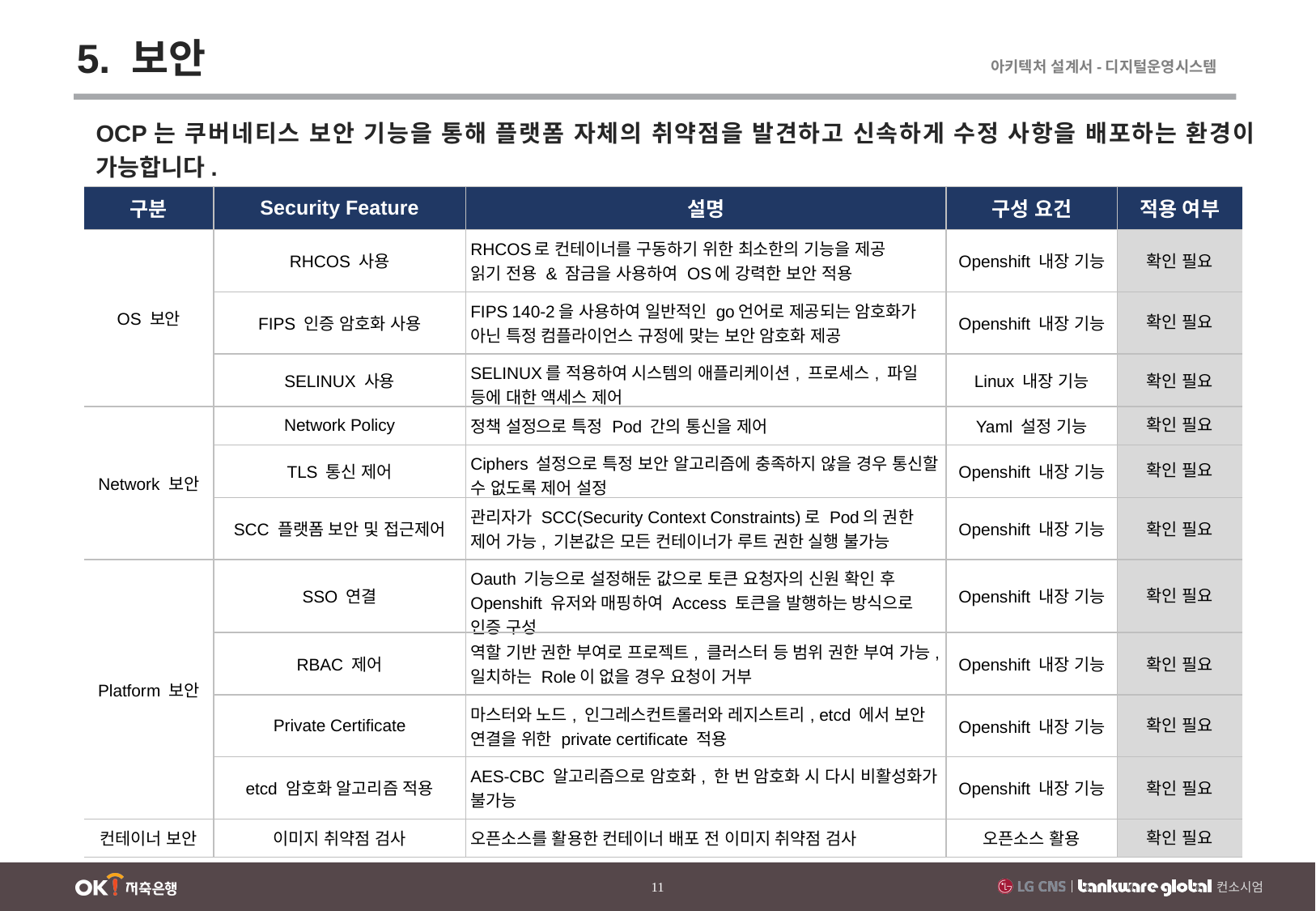

5. 보안
OCP는 쿠버네티스 보안 기능을 통해 플랫폼 자체의 취약점을 발견하고 신속하게 수정 사항을 배포하는 환경이 가능합니다.
| 구분 | Security Feature | 설명 | 구성 요건 | 적용 여부 |
| --- | --- | --- | --- | --- |
| OS 보안 | RHCOS 사용 | RHCOS로 컨테이너를 구동하기 위한 최소한의 기능을 제공 읽기 전용 & 잠금을 사용하여 OS에 강력한 보안 적용 | Openshift 내장 기능 | 확인 필요 |
|  | FIPS 인증 암호화 사용 | FIPS 140-2을 사용하여 일반적인 go언어로 제공되는 암호화가 아닌 특정 컴플라이언스 규정에 맞는 보안 암호화 제공 | Openshift 내장 기능 | 확인 필요 |
|  | SELINUX 사용 | SELINUX를 적용하여 시스템의 애플리케이션, 프로세스, 파일 등에 대한 액세스 제어 | Linux 내장 기능 | 확인 필요 |
| Network 보안 | Network Policy | 정책 설정으로 특정 Pod 간의 통신을 제어 | Yaml 설정 기능 | 확인 필요 |
|  | TLS 통신 제어 | Ciphers 설정으로 특정 보안 알고리즘에 충족하지 않을 경우 통신할 수 없도록 제어 설정 | Openshift 내장 기능 | 확인 필요 |
|  | SCC 플랫폼 보안 및 접근제어 | 관리자가 SCC(Security Context Constraints)로 Pod의 권한 제어 가능, 기본값은 모든 컨테이너가 루트 권한 실행 불가능 | Openshift 내장 기능 | 확인 필요 |
| Platform 보안 | SSO 연결 | Oauth 기능으로 설정해둔 값으로 토큰 요청자의 신원 확인 후 Openshift 유저와 매핑하여 Access 토큰을 발행하는 방식으로 인증 구성 | Openshift 내장 기능 | 확인 필요 |
|  | RBAC 제어 | 역할 기반 권한 부여로 프로젝트, 클러스터 등 범위 권한 부여 가능, 일치하는 Role이 없을 경우 요청이 거부 | Openshift 내장 기능 | 확인 필요 |
|  | Private Certificate | 마스터와 노드, 인그레스컨트롤러와 레지스트리, etcd 에서 보안 연결을 위한 private certificate 적용 | Openshift 내장 기능 | 확인 필요 |
|  | etcd 암호화 알고리즘 적용 | AES-CBC 알고리즘으로 암호화, 한 번 암호화 시 다시 비활성화가 불가능 | Openshift 내장 기능 | 확인 필요 |
| 컨테이너 보안 | 이미지 취약점 검사 | 오픈소스를 활용한 컨테이너 배포 전 이미지 취약점 검사 | 오픈소스 활용 | 확인 필요 |
11